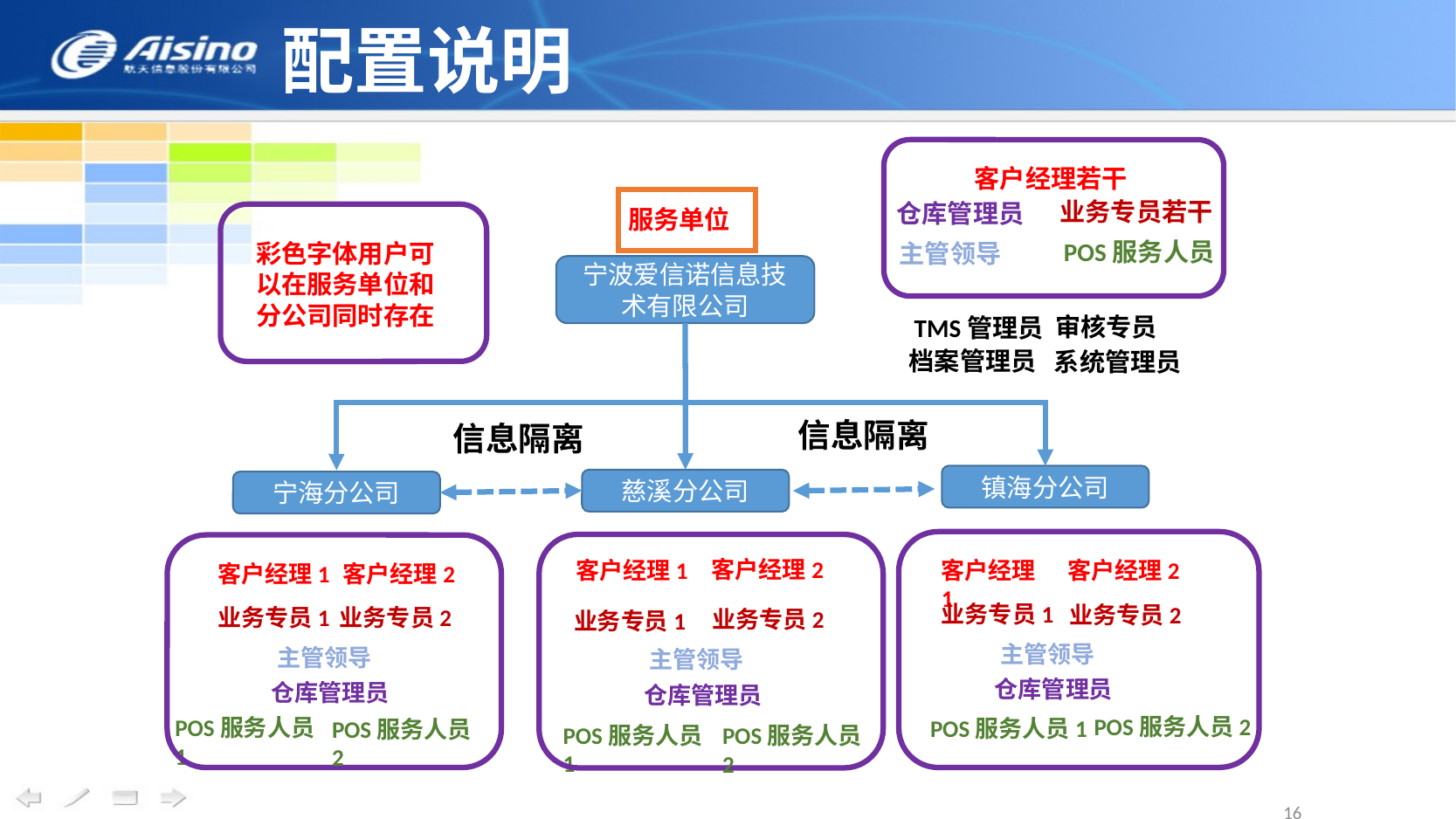

# 配置说明

客户经理若干
业务专员若干

仓库管理员
服务单位

POS服务人员
主管领导
彩色字体用户可以在服务单位和分公司同时存在
宁波爱信诺信息技术有限公司
审核专员
TMS管理员
档案管理员
系统管理员
信息隔离
信息隔离
镇海分公司
慈溪分公司
宁海分公司

客户经理2
客户经理2
客户经理1
客户经理1
客户经理2
客户经理1
业务专员1
业务专员2
业务专员1
业务专员2
业务专员2
业务专员1
主管领导
主管领导
主管领导
仓库管理员
仓库管理员
仓库管理员
POS服务人员2
POS服务人员1
POS服务人员1
POS服务人员2
POS服务人员1
POS服务人员2
16